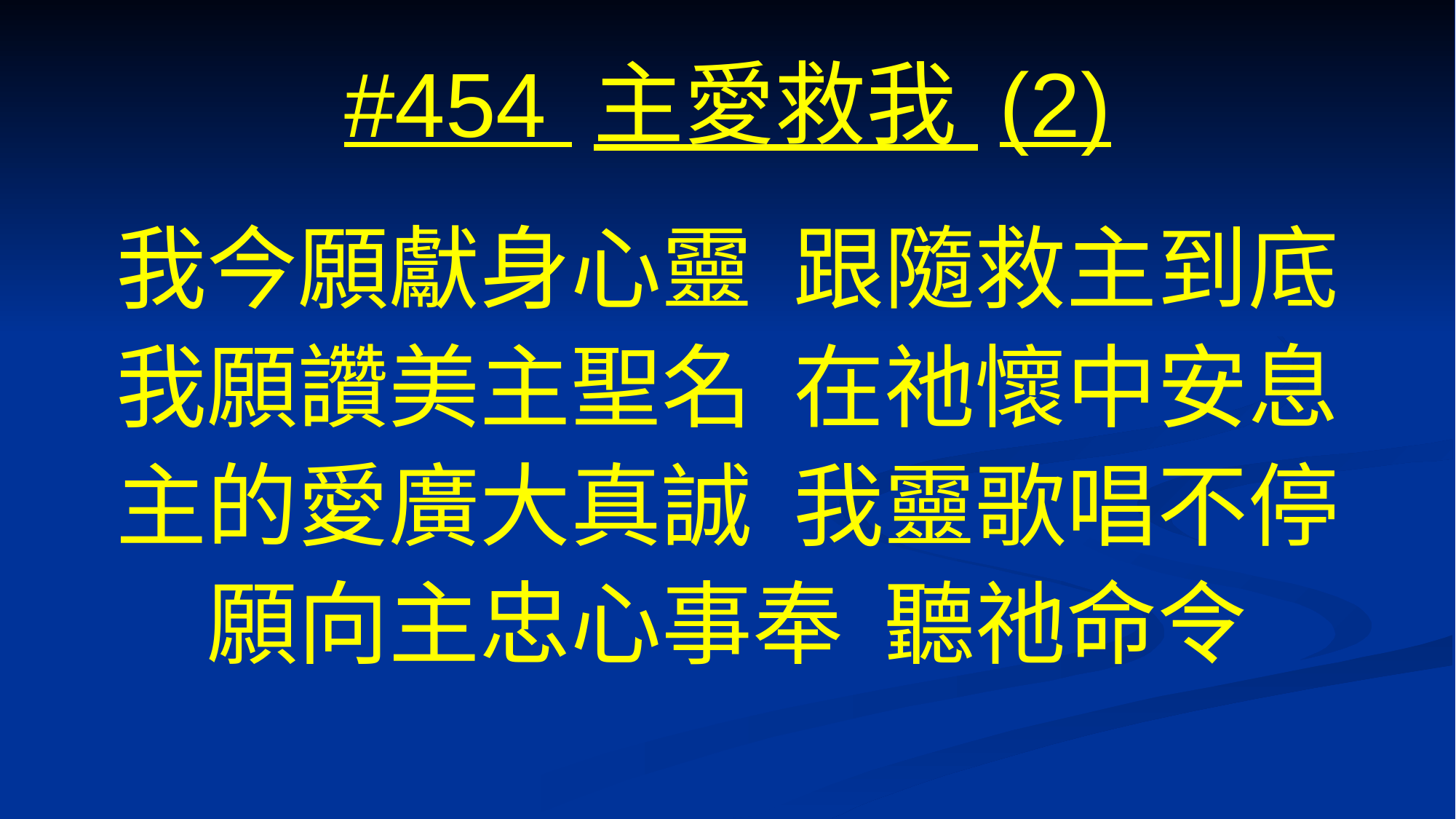

# #454 主愛救我 (2)
我今願獻身心靈  跟隨救主到底
我願讚美主聖名  在祂懷中安息
主的愛廣大真誠  我靈歌唱不停
願向主忠心事奉  聽祂命令